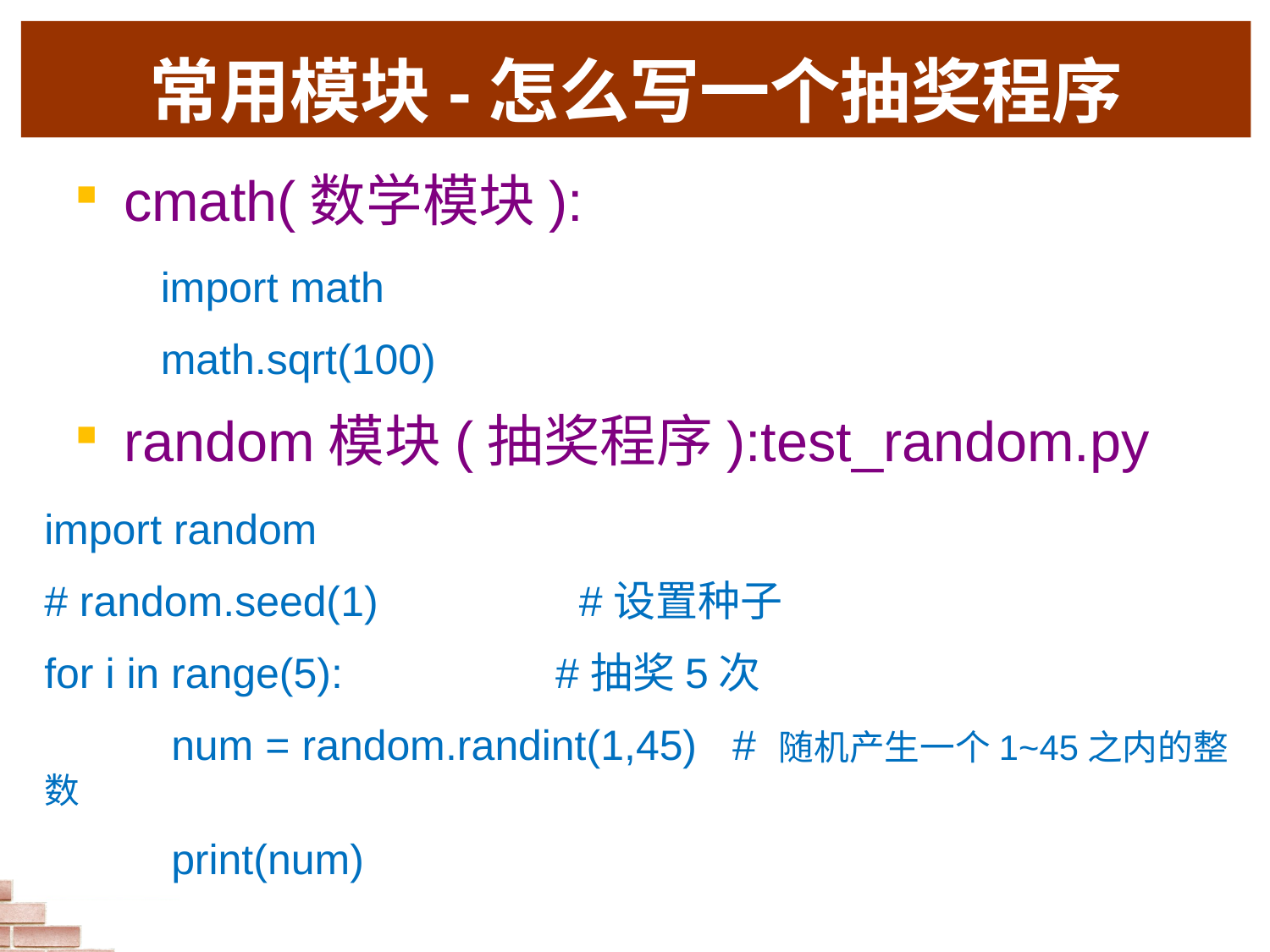

常用模块-怎么写一个抽奖程序
cmath(数学模块):
import math
math.sqrt(100)
random模块(抽奖程序):test_random.py
import random
# random.seed(1)                 #设置种子
for i in range(5):                  #抽奖5次
	num = random.randint(1,45)   # 随机产生一个1~45之内的整数
	print(num)